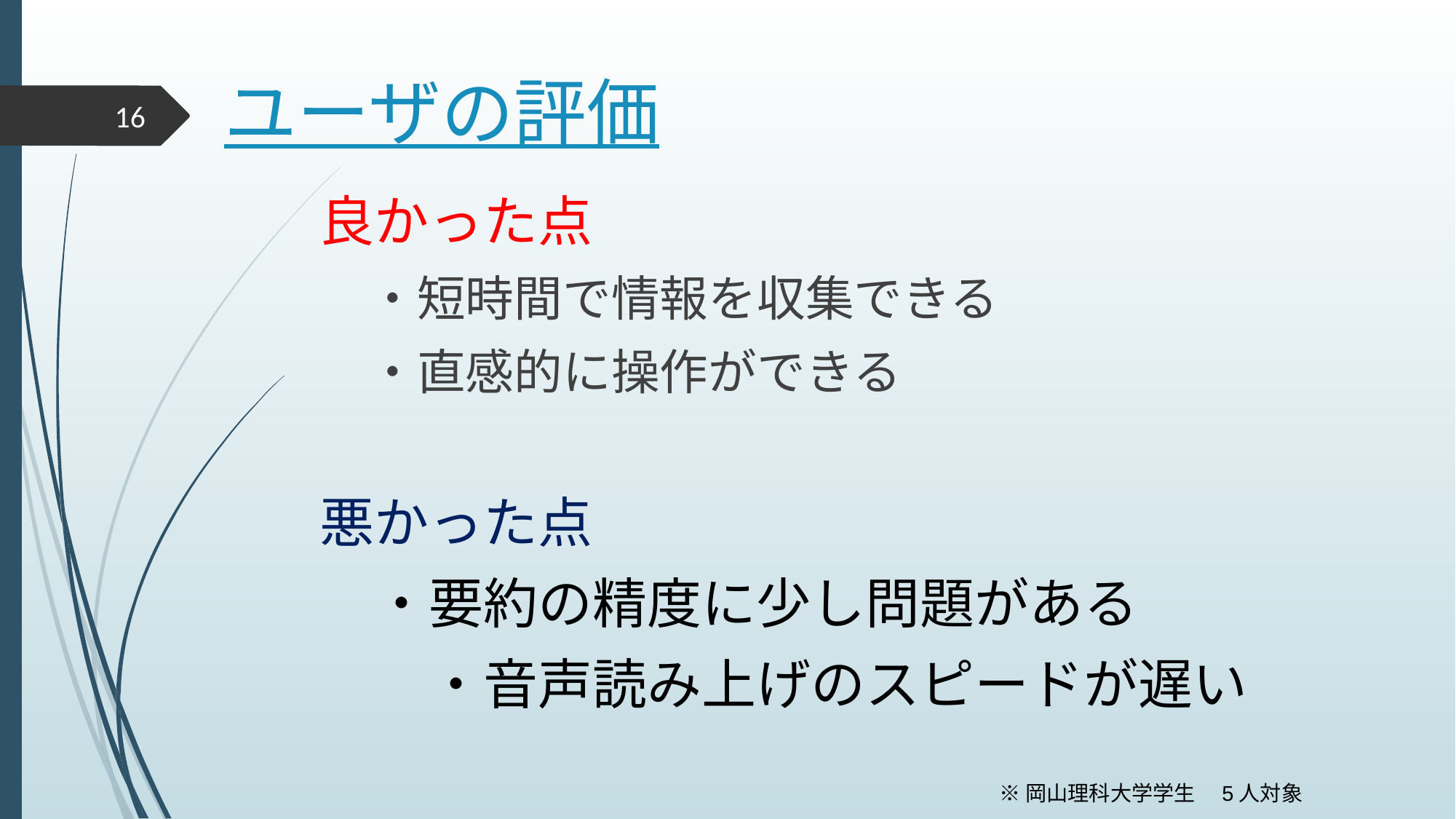

# ユーザの評価
16
良かった点
　・短時間で情報を収集できる
　・直感的に操作ができる

悪かった点
　・要約の精度に少し問題がある
	・音声読み上げのスピードが遅い

※岡山理科大学学生　5人対象